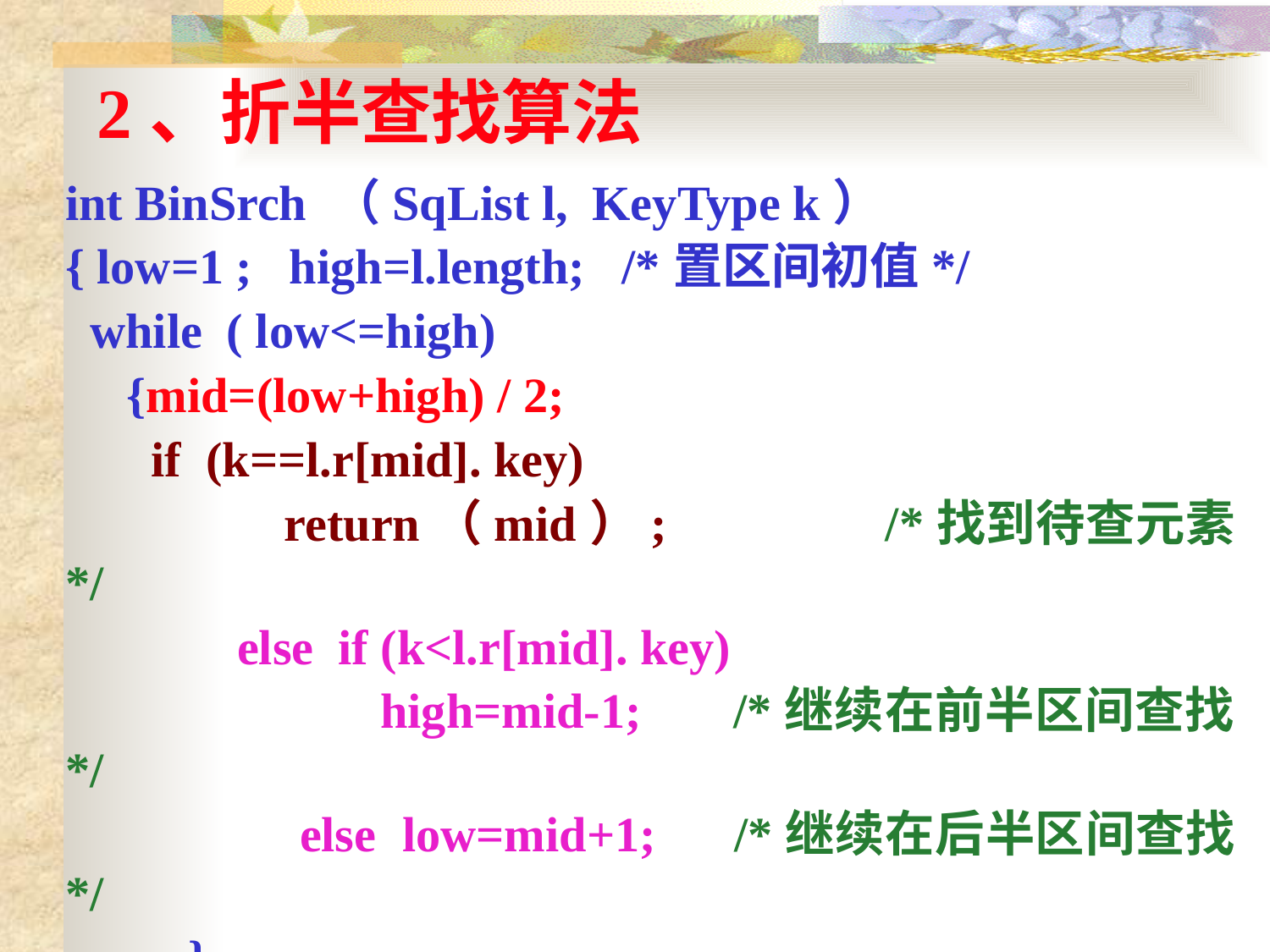

# 2、折半查找算法
int BinSrch （SqList l,  KeyType k）
{ low=1 ;   high=l.length;   /*置区间初值*/
  while  ( low<=high)
     {mid=(low+high) / 2;
       if  (k==l.r[mid]. key)
                 return（mid）;                 /*找到待查元素*/
              else  if (k<l.r[mid]. key)
                        high=mid-1;       /*继续在前半区间查找*/
                  else  low=mid+1;      /*继续在后半区间查找*/
          }
      return (0);  }